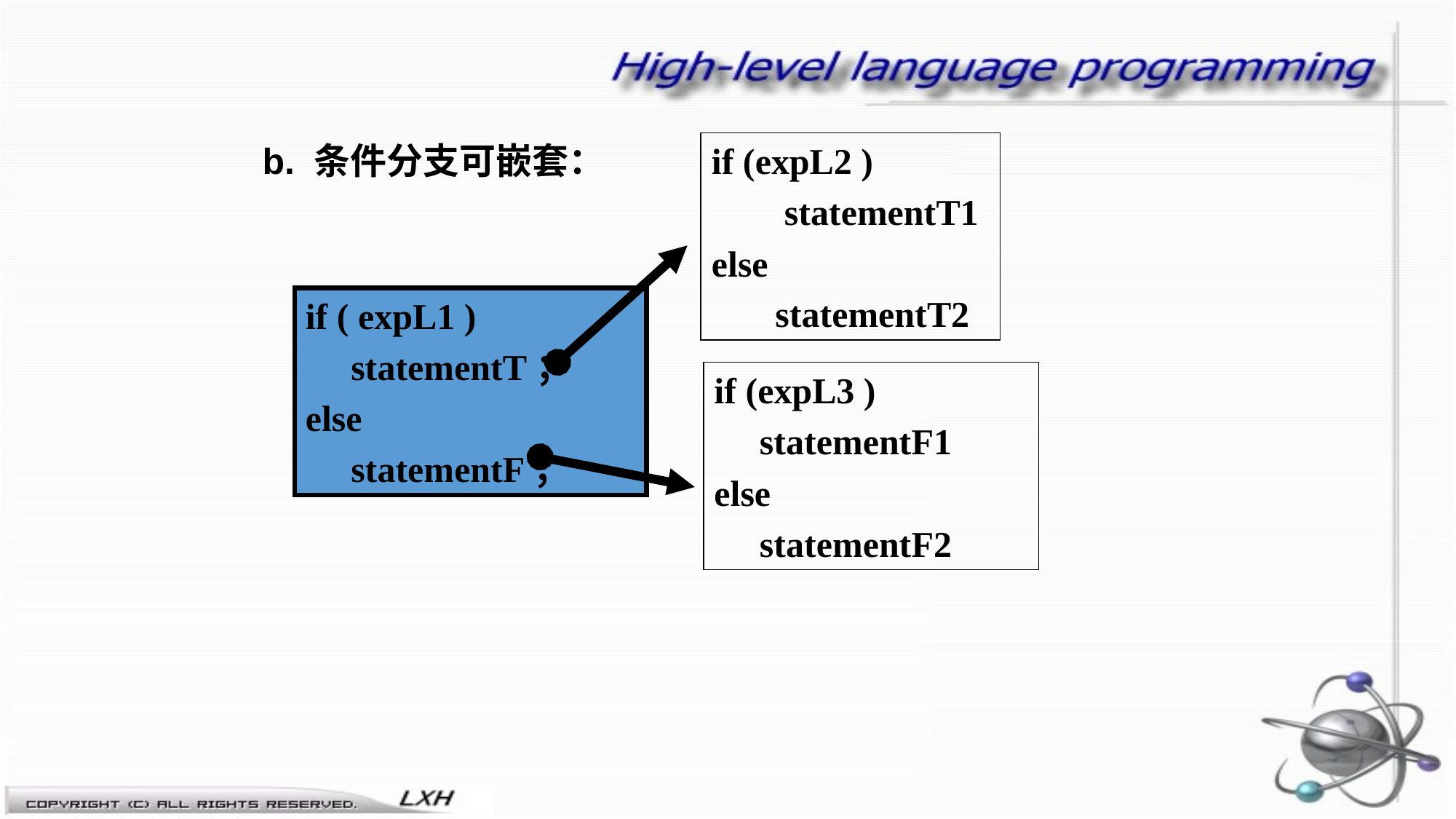

b. 条件分支可嵌套：
if (expL2 )
        statementT1
else
       statementT2

if ( expL1 )
     statementT；
else
     statementF；
if (expL3 )
     statementF1
else
     statementF2